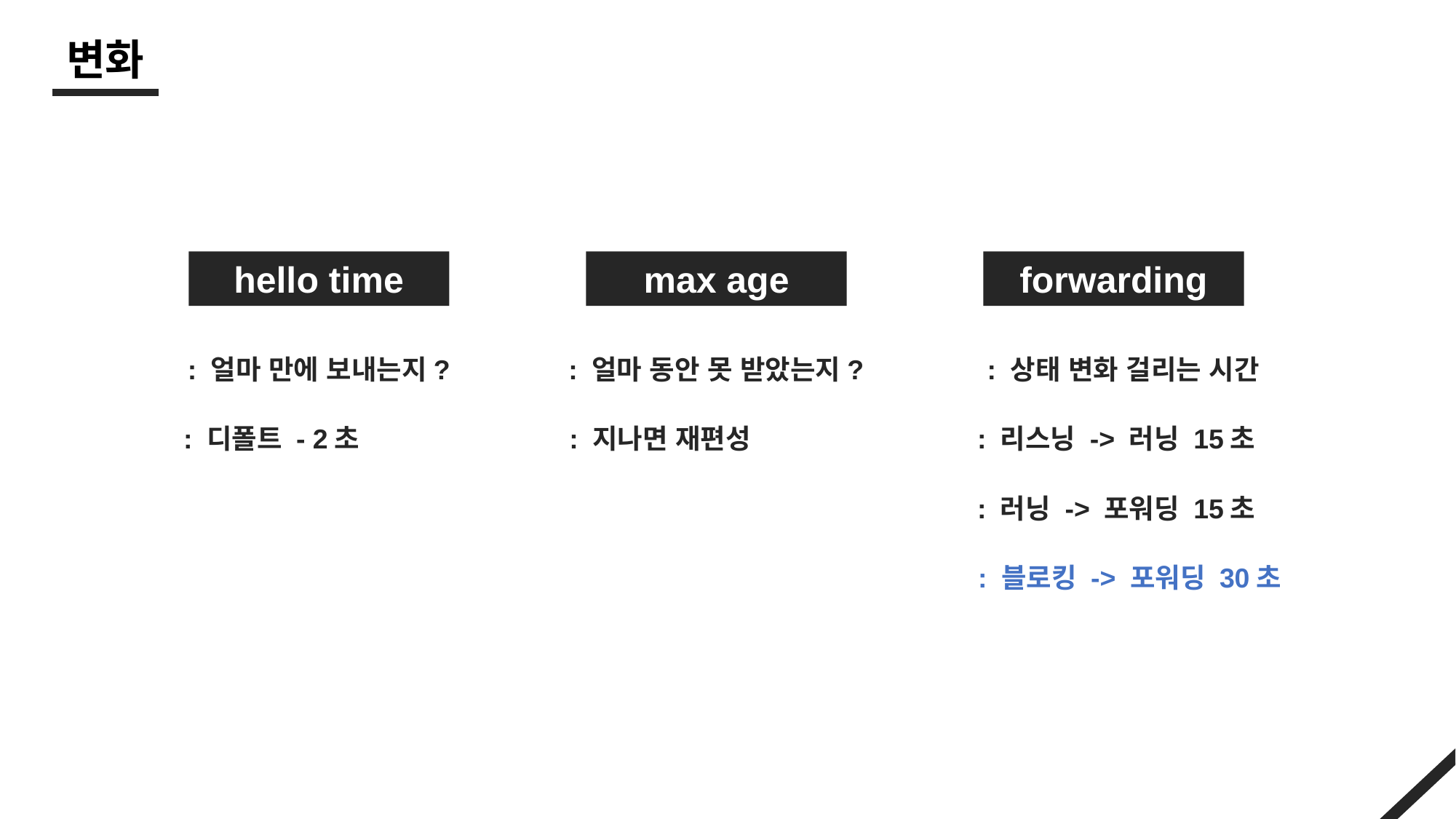

변화

hello time
max age
forwarding
: 얼마 만에 보내는지?
: 얼마 동안 못 받았는지?
: 상태 변화 걸리는 시간
: 디폴트 - 2초
: 지나면 재편성
: 리스닝 -> 러닝 15초
: 러닝 -> 포워딩 15초
: 블로킹 -> 포워딩 30초